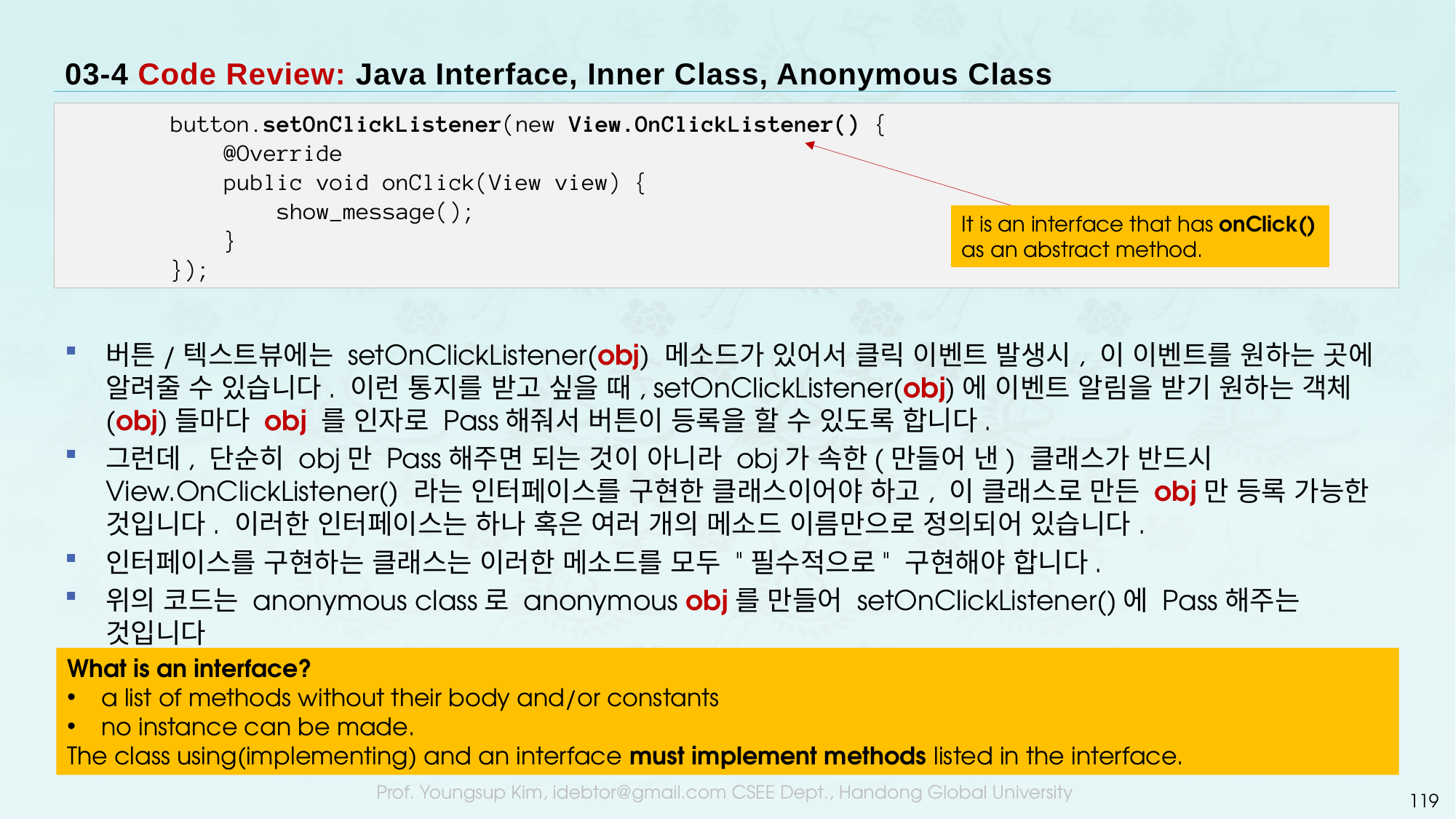

# 03-4 Code Review: Java Interface, Inner Class, Anonymous Class
        button.setOnClickListener(new View.OnClickListener() {
            @Override
            public void onClick(View view) {
                show_message();
            }
        });
It is an interface that has onClick() as an abstract method.
버튼/텍스트뷰에는 setOnClickListener(obj) 메소드가 있어서 클릭 이벤트 발생시, 이 이벤트를 원하는 곳에 알려줄 수 있습니다. 이런 통지를 받고 싶을 때, setOnClickListener(obj)에 이벤트 알림을 받기 원하는 객체(obj)들마다 obj 를 인자로 Pass해줘서 버튼이 등록을 할 수 있도록 합니다.
그런데, 단순히 obj만 Pass해주면 되는 것이 아니라 obj가 속한(만들어 낸) 클래스가 반드시 View.OnClickListener() 라는 인터페이스를 구현한 클래스이어야 하고, 이 클래스로 만든 obj만 등록 가능한 것입니다. 이러한 인터페이스는 하나 혹은 여러 개의 메소드 이름만으로 정의되어 있습니다.
인터페이스를 구현하는 클래스는 이러한 메소드를 모두 "필수적으로" 구현해야 합니다.
위의 코드는 anonymous class로 anonymous obj를 만들어 setOnClickListener()에 Pass해주는 것입니다
What is an interface?
a list of methods without their body and/or constants
no instance can be made.
The class using(implementing) and an interface must implement methods listed in the interface.
119